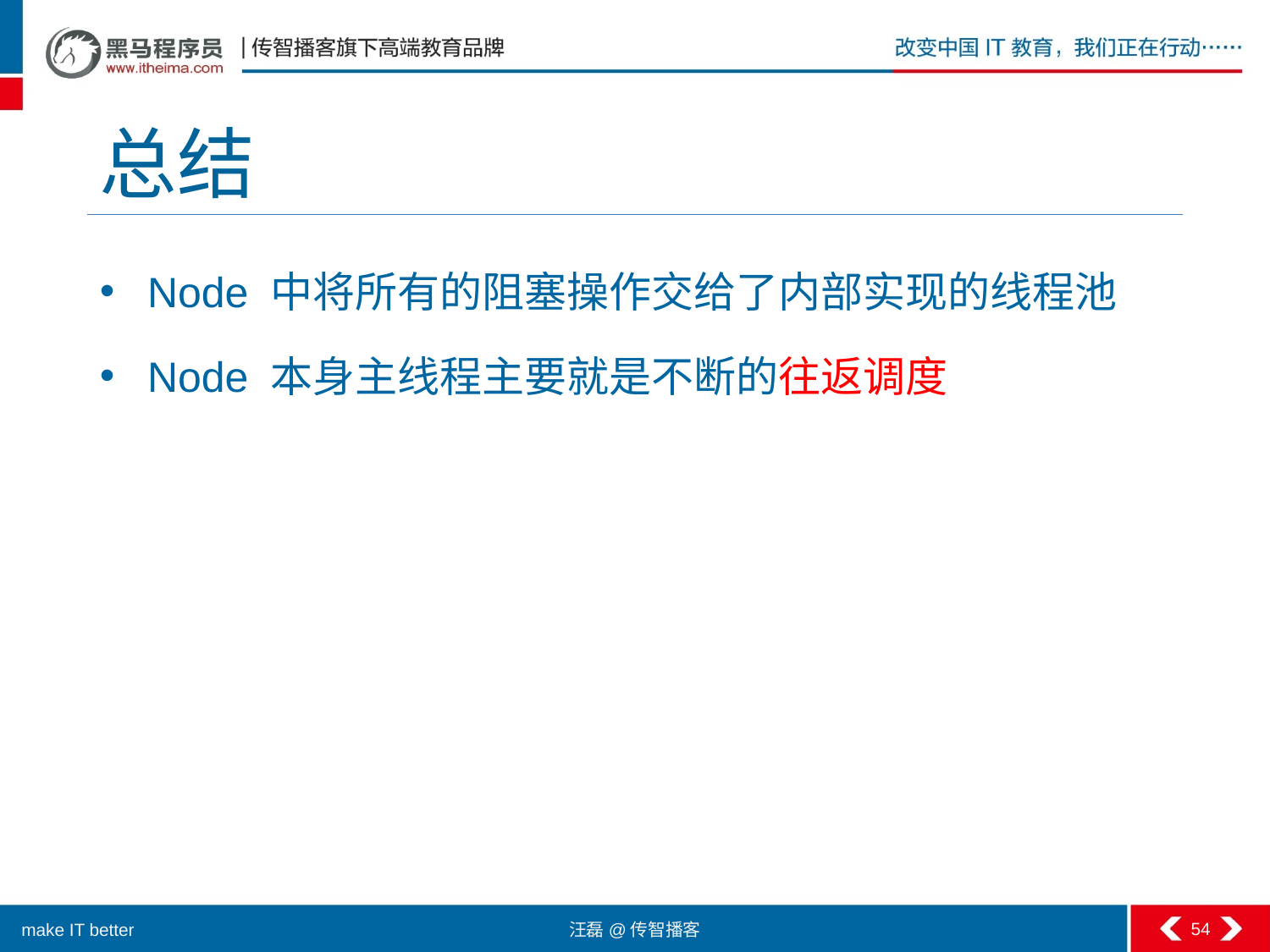

# 总结
Node 中将所有的阻塞操作交给了内部实现的线程池
Node 本身主线程主要就是不断的往返调度
54
汪磊@传智播客
make IT better